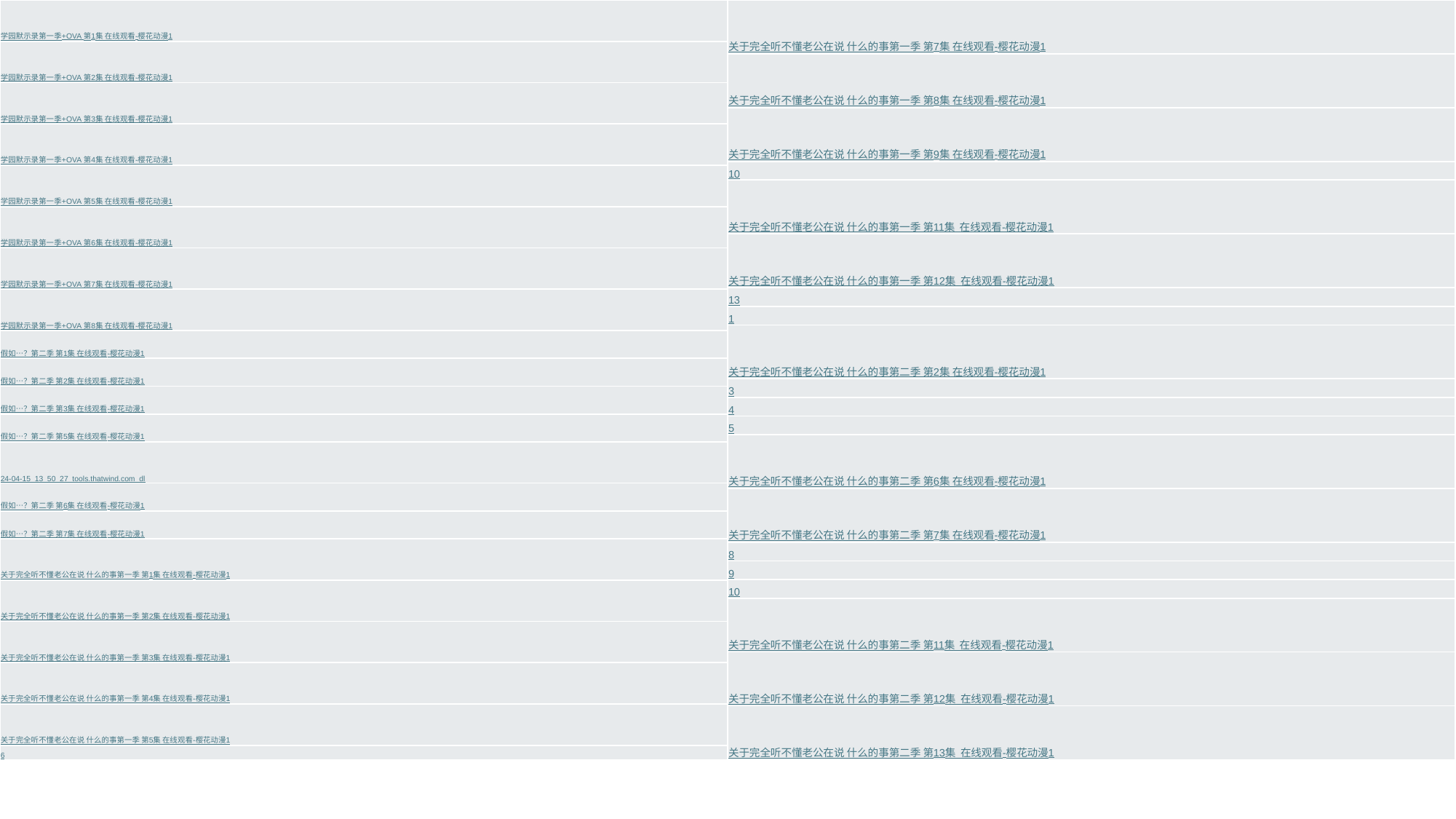

| 学园默示录第一季+OVA 第1集 在线观看-樱花动漫1 |
| --- |
| 学园默示录第一季+OVA 第2集 在线观看-樱花动漫1 |
| 学园默示录第一季+OVA 第3集 在线观看-樱花动漫1 |
| 学园默示录第一季+OVA 第4集 在线观看-樱花动漫1 |
| 学园默示录第一季+OVA 第5集 在线观看-樱花动漫1 |
| 学园默示录第一季+OVA 第6集 在线观看-樱花动漫1 |
| 学园默示录第一季+OVA 第7集 在线观看-樱花动漫1 |
| 学园默示录第一季+OVA 第8集 在线观看-樱花动漫1 |
| 假如…？第二季 第1集 在线观看-樱花动漫1 |
| 假如…？第二季 第2集 在线观看-樱花动漫1 |
| 假如…？第二季 第3集 在线观看-樱花动漫1 |
| 假如…？第二季 第5集 在线观看-樱花动漫1 |
| 24-04-15\_13\_50\_27\_tools.thatwind.com\_dl |
| 假如…？第二季 第6集 在线观看-樱花动漫1 |
| 假如…？第二季 第7集 在线观看-樱花动漫1 |
| 关于完全听不懂老公在说 什么的事第一季 第1集 在线观看-樱花动漫1 |
| 关于完全听不懂老公在说 什么的事第一季 第2集 在线观看-樱花动漫1 |
| 关于完全听不懂老公在说 什么的事第一季 第3集 在线观看-樱花动漫1 |
| 关于完全听不懂老公在说 什么的事第一季 第4集 在线观看-樱花动漫1 |
| 关于完全听不懂老公在说 什么的事第一季 第5集 在线观看-樱花动漫1 |
| 6 |
| 关于完全听不懂老公在说 什么的事第一季 第7集 在线观看-樱花动漫1 |
| --- |
| 关于完全听不懂老公在说 什么的事第一季 第8集 在线观看-樱花动漫1 |
| 关于完全听不懂老公在说 什么的事第一季 第9集 在线观看-樱花动漫1 |
| 10 |
| 关于完全听不懂老公在说 什么的事第一季 第11集 在线观看-樱花动漫1 |
| 关于完全听不懂老公在说 什么的事第一季 第12集 在线观看-樱花动漫1 |
| 13 |
| 1 |
| 关于完全听不懂老公在说 什么的事第二季 第2集 在线观看-樱花动漫1 |
| 3 |
| 4 |
| 5 |
| 关于完全听不懂老公在说 什么的事第二季 第6集 在线观看-樱花动漫1 |
| 关于完全听不懂老公在说 什么的事第二季 第7集 在线观看-樱花动漫1 |
| 8 |
| 9 |
| 10 |
| 关于完全听不懂老公在说 什么的事第二季 第11集 在线观看-樱花动漫1 |
| 关于完全听不懂老公在说 什么的事第二季 第12集 在线观看-樱花动漫1 |
| 关于完全听不懂老公在说 什么的事第二季 第13集 在线观看-樱花动漫1 |